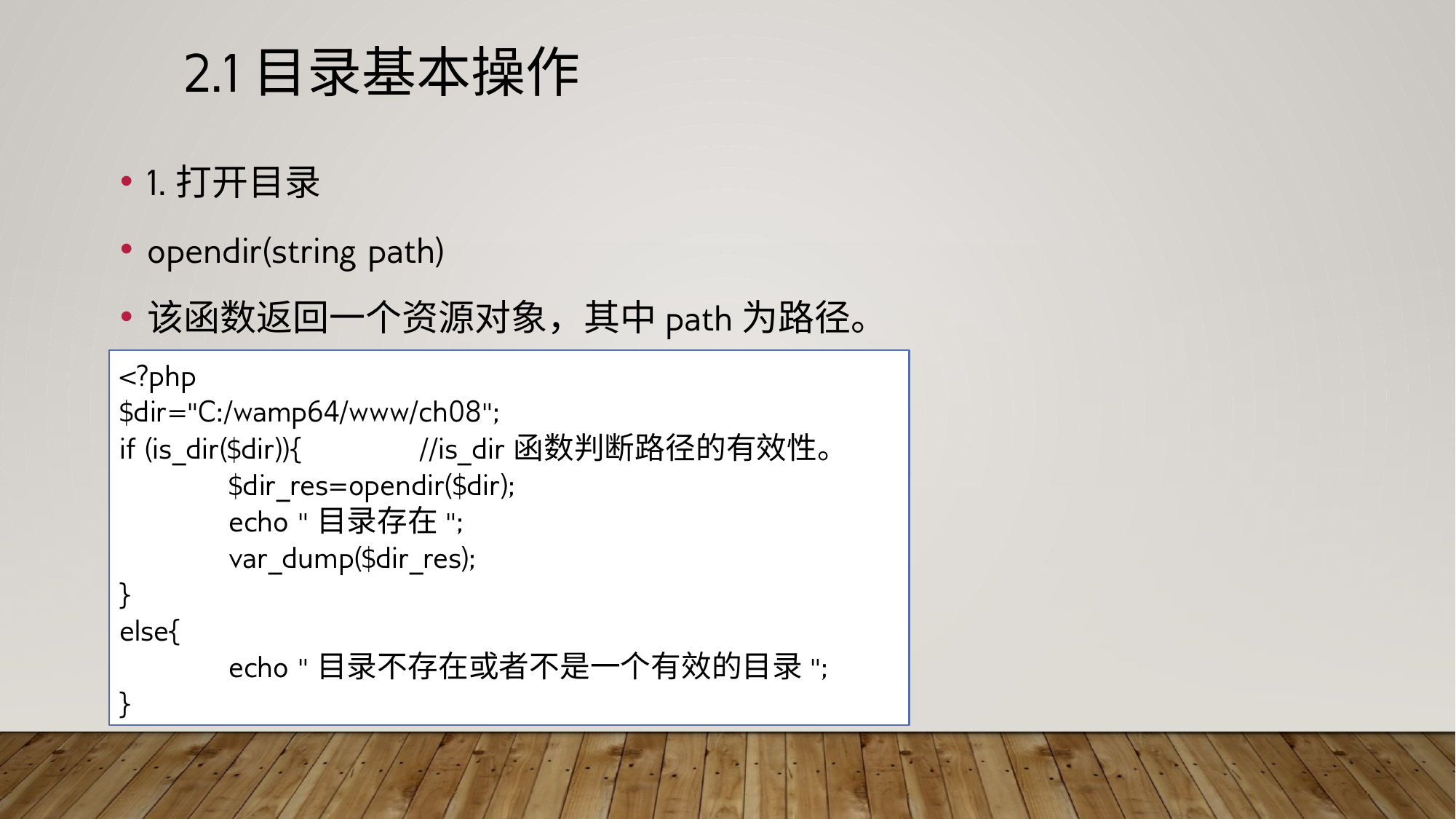

# 2.1目录基本操作
1.打开目录
opendir(string path)
该函数返回一个资源对象，其中path为路径。

<?php
$dir="C:/wamp64/www/ch08";
if (is_dir($dir)){             //is_dir函数判断路径的有效性。
	$dir_res=opendir($dir);
	echo "目录存在";
	var_dump($dir_res);
}
else{
	echo "目录不存在或者不是一个有效的目录";
}